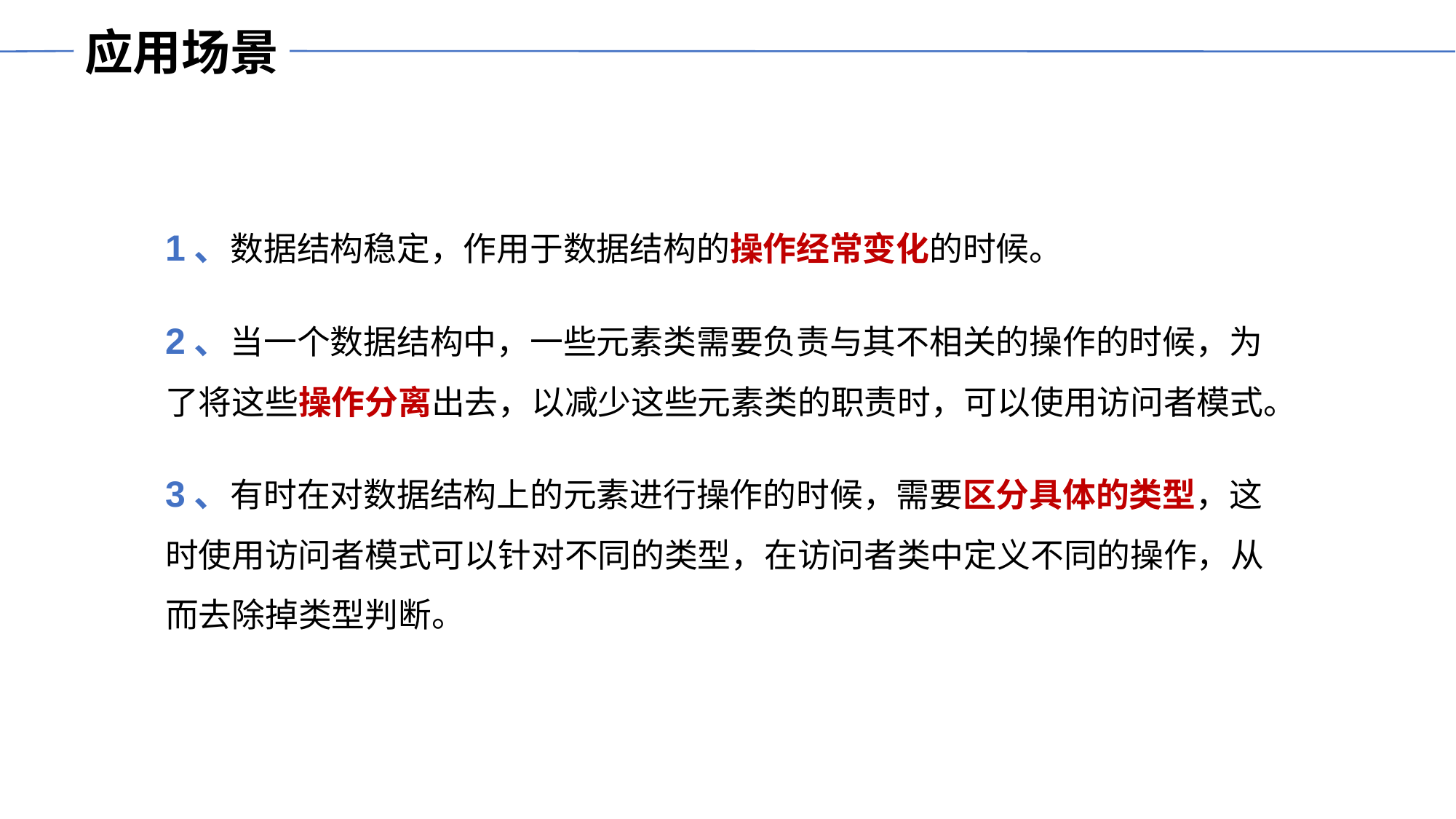

应用场景
1、数据结构稳定，作用于数据结构的操作经常变化的时候。
2、当一个数据结构中，一些元素类需要负责与其不相关的操作的时候，为了将这些操作分离出去，以减少这些元素类的职责时，可以使用访问者模式。
3、有时在对数据结构上的元素进行操作的时候，需要区分具体的类型，这时使用访问者模式可以针对不同的类型，在访问者类中定义不同的操作，从而去除掉类型判断。